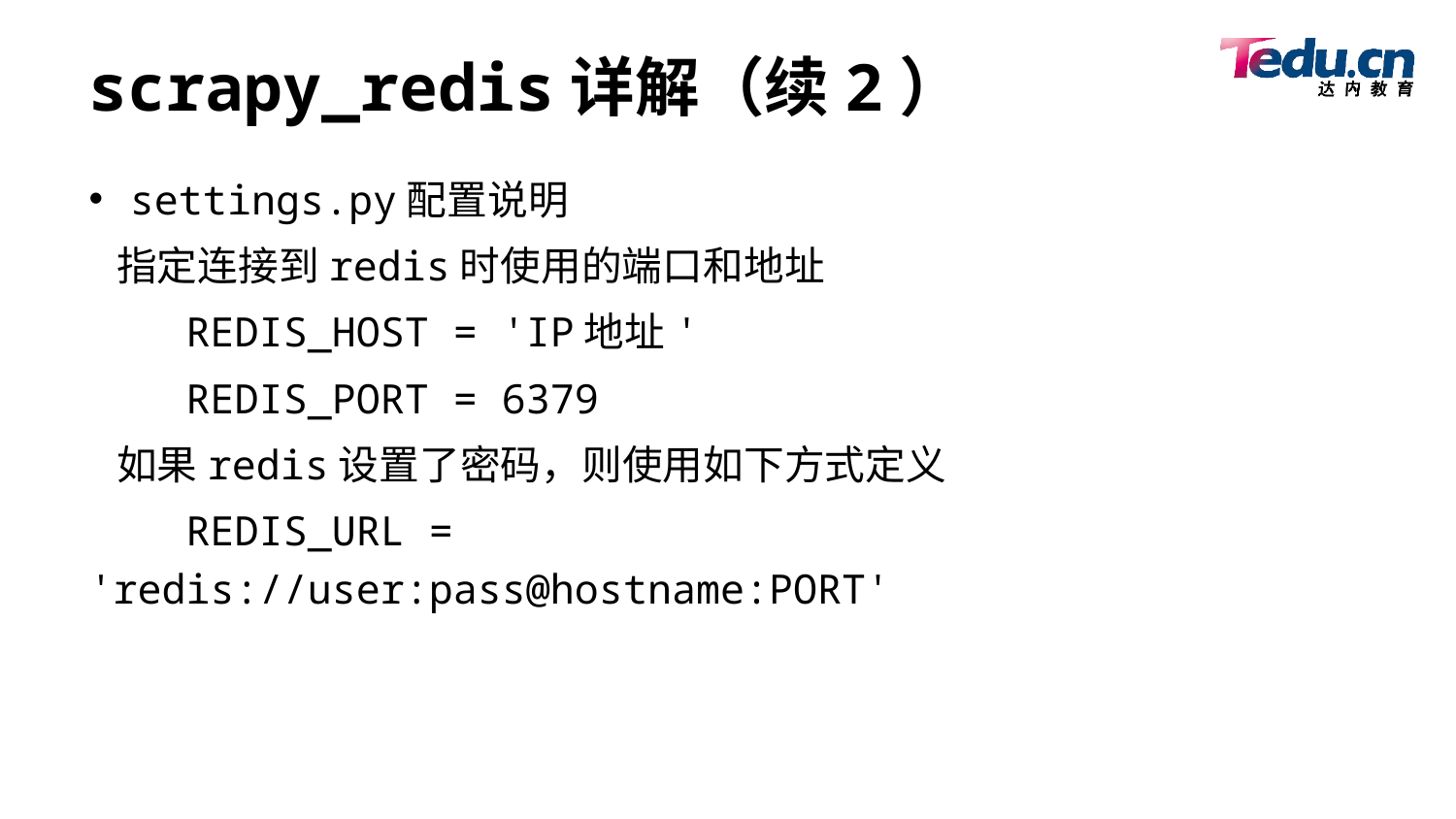

# scrapy_redis详解（续2）
settings.py配置说明
  指定连接到redis时使用的端口和地址
    REDIS_HOST = 'IP地址'
    REDIS_PORT = 6379
  如果redis设置了密码，则使用如下方式定义
    REDIS_URL = 'redis://user:pass@hostname:PORT'